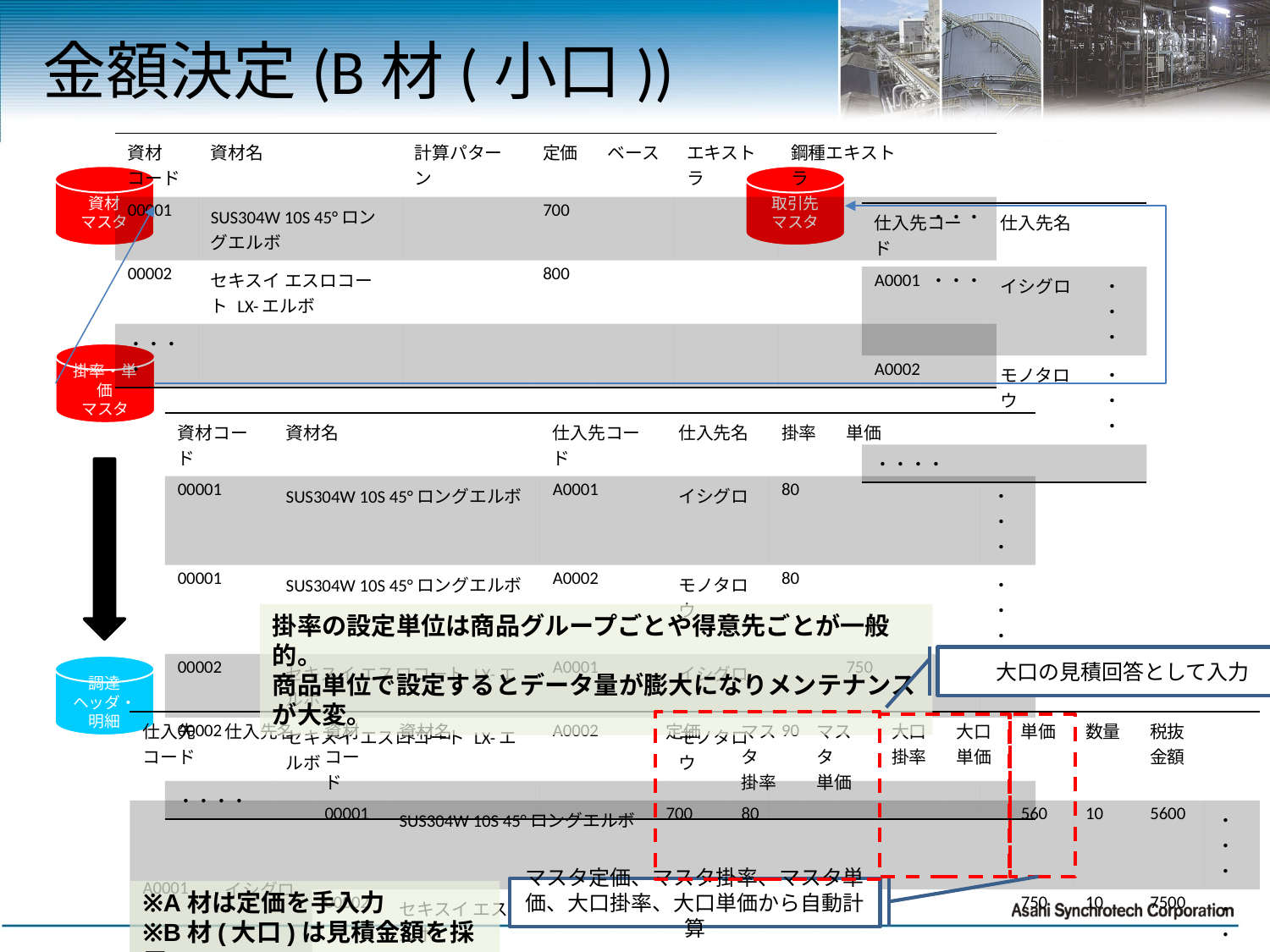

# 金額決定(B材(小口))
| 資材コード | 資材名 | 計算パターン | 定価 | ベース | エキストラ | 鋼種エキストラ |  |
| --- | --- | --- | --- | --- | --- | --- | --- |
| 00001 | SUS304W 10S 45°ロングエルボ |  | 700 |  |  |  | ・・・ |
| 00002 | セキスイ エスロコート LX-エルボ |  | 800 |  |  |  | ・・・ |
| ・・・・ |  |  |  |  |  |  |  |
資材
マスタ
取引先
マスタ
| 仕入先コード | 仕入先名 |  |
| --- | --- | --- |
| A0001 | イシグロ | ・・・ |
| A0002 | モノタロウ | ・・・ |
| ・・・・ |  |  |
掛率・単価
マスタ
| 資材コード | 資材名 | 仕入先コード | 仕入先名 | 掛率 | 単価 |  |
| --- | --- | --- | --- | --- | --- | --- |
| 00001 | SUS304W 10S 45°ロングエルボ | A0001 | イシグロ | 80 |  | ・・・ |
| 00001 | SUS304W 10S 45°ロングエルボ | A0002 | モノタロウ | 80 |  | ・・・ |
| 00002 | セキスイ エスロコート LX-エルボ | A0001 | イシグロ |  | 750 |  |
| 00002 | セキスイ エスロコート LX-エルボ | A0002 | モノタロウ | 90 |  |  |
| ・・・・ |  |  |  |  |  |  |

掛率の設定単位は商品グループごとや得意先ごとが一般的。
商品単位で設定するとデータ量が膨大になりメンテナンスが大変。
大口の見積回答として入力
調達
ヘッダ・明細
| 仕入先 コード | 仕入先名 | 資材 コード | 資材名 | 定価 | マスタ 掛率 | マスタ 単価 | 大口 掛率 | 大口 単価 | 単価 | 数量 | 税抜 金額 |  |
| --- | --- | --- | --- | --- | --- | --- | --- | --- | --- | --- | --- | --- |
| A0001 | イシグロ | 00001 | SUS304W 10S 45°ロングエルボ | 700 | 80 |  |  |  | 560 | 10 | 5600 | ・・・ |
|  |  | 00002 | セキスイ エスロコート LX-エルボ | 800 |  | 750 |  |  | 750 | 10 | 7500 | ・・・ |
| ・・・・ |  |  |  |  |  |  |  |  |  |  |  |  |

マスタ定価、マスタ掛率、マスタ単価、大口掛率、大口単価から自動計算
※A材は定価を手入力
※B材(大口)は見積金額を採用